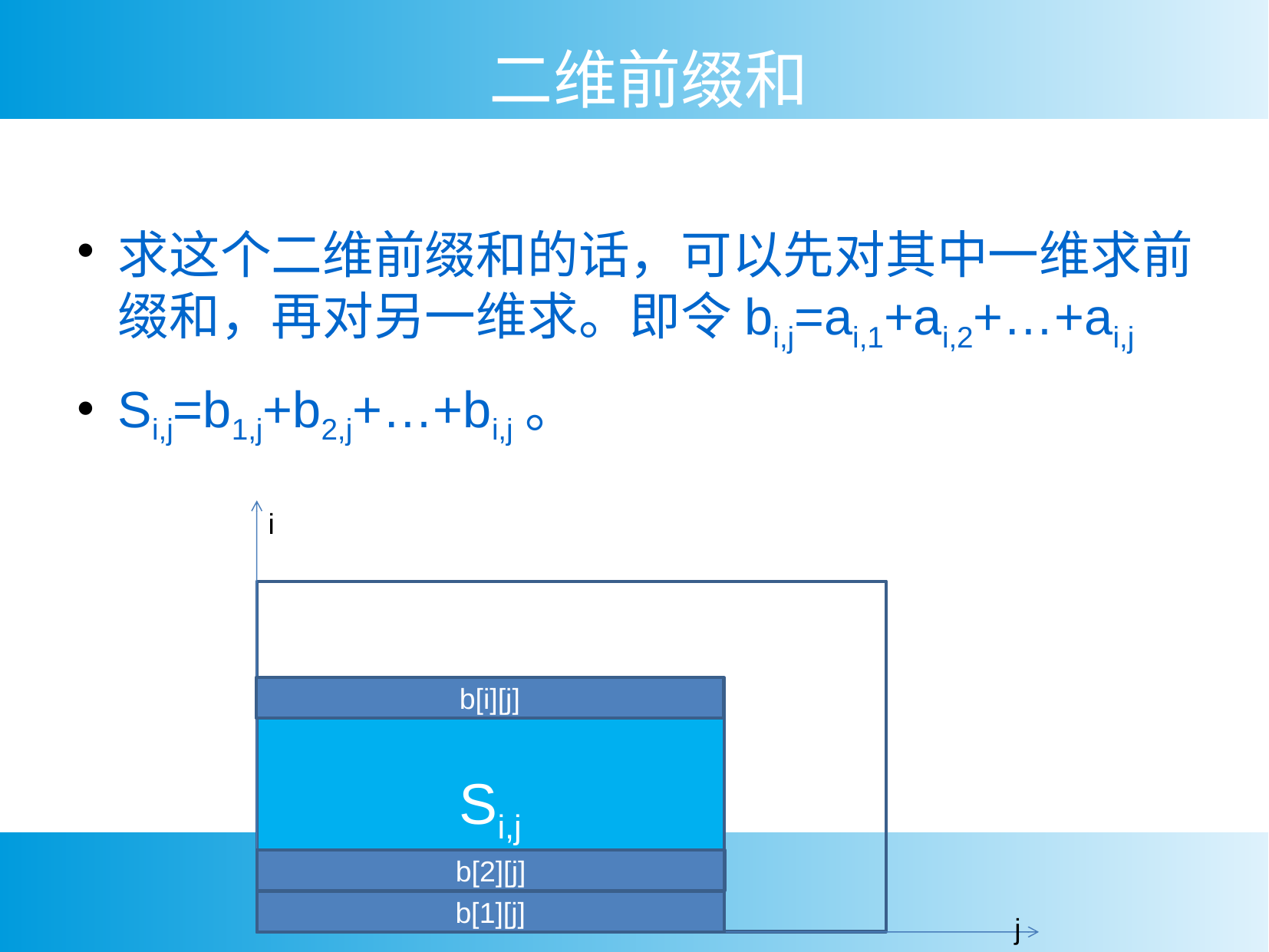

二维前缀和
求这个二维前缀和的话，可以先对其中一维求前缀和，再对另一维求。即令bi,j=ai,1+ai,2+…+ai,j
Si,j=b1,j+b2,j+…+bi,j。

i

b[i][j]
Si,j
b[2][j]
b[1][j]
j